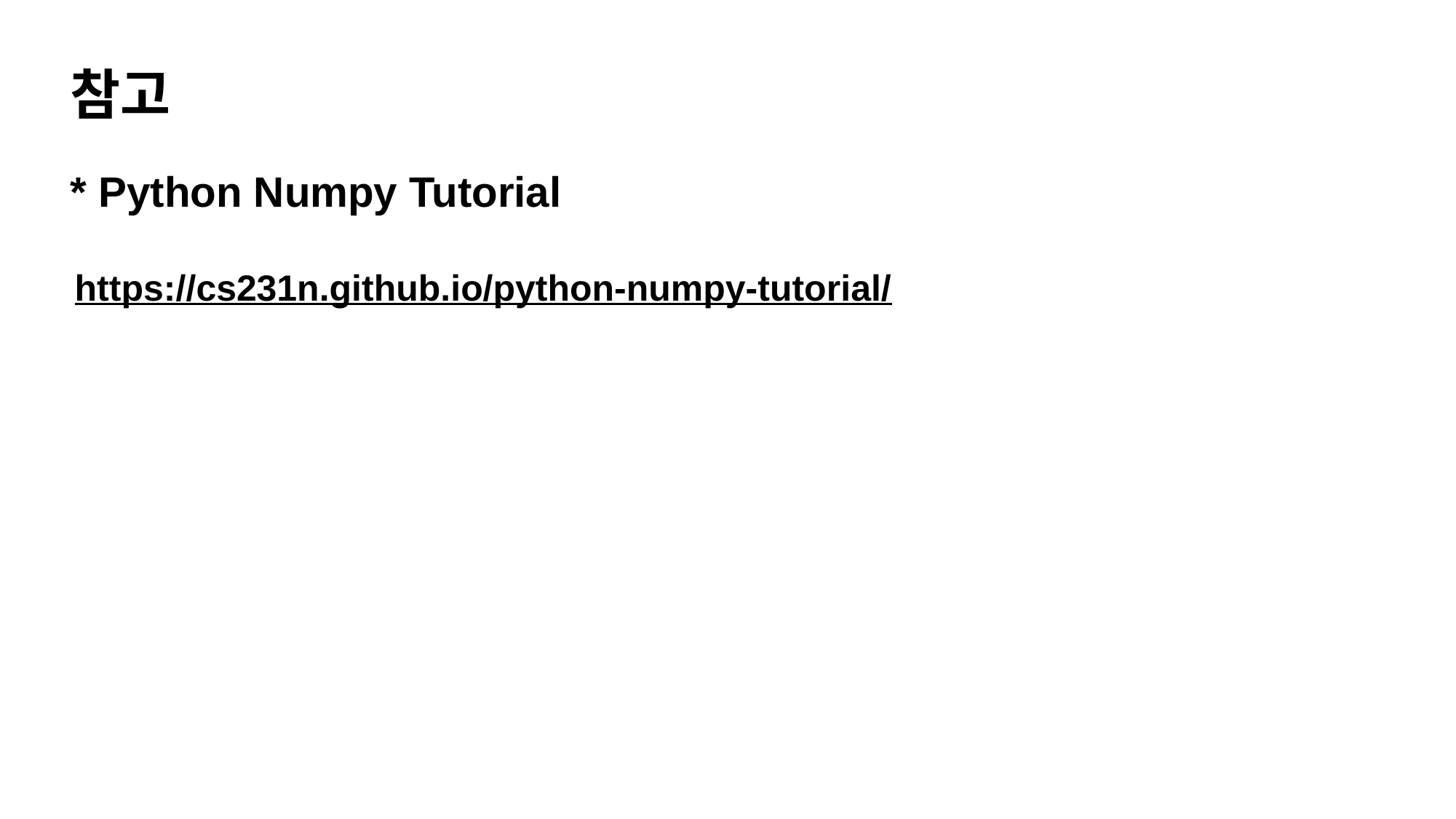

# 참고
* Python Numpy Tutorial
https://cs231n.github.io/python-numpy-tutorial/